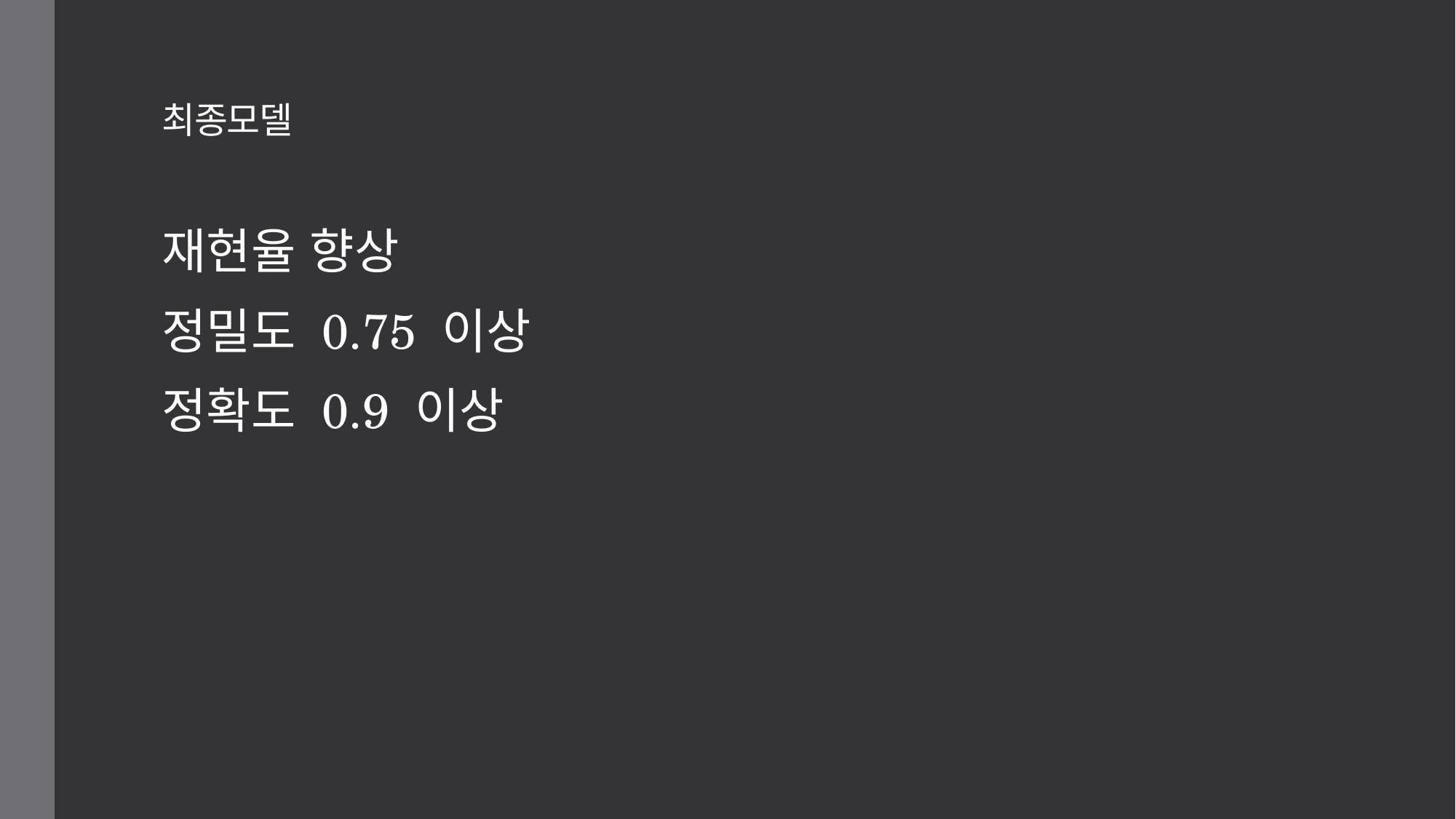

# 최종모델
재현율 향상
정밀도 0.75 이상
정확도 0.9 이상